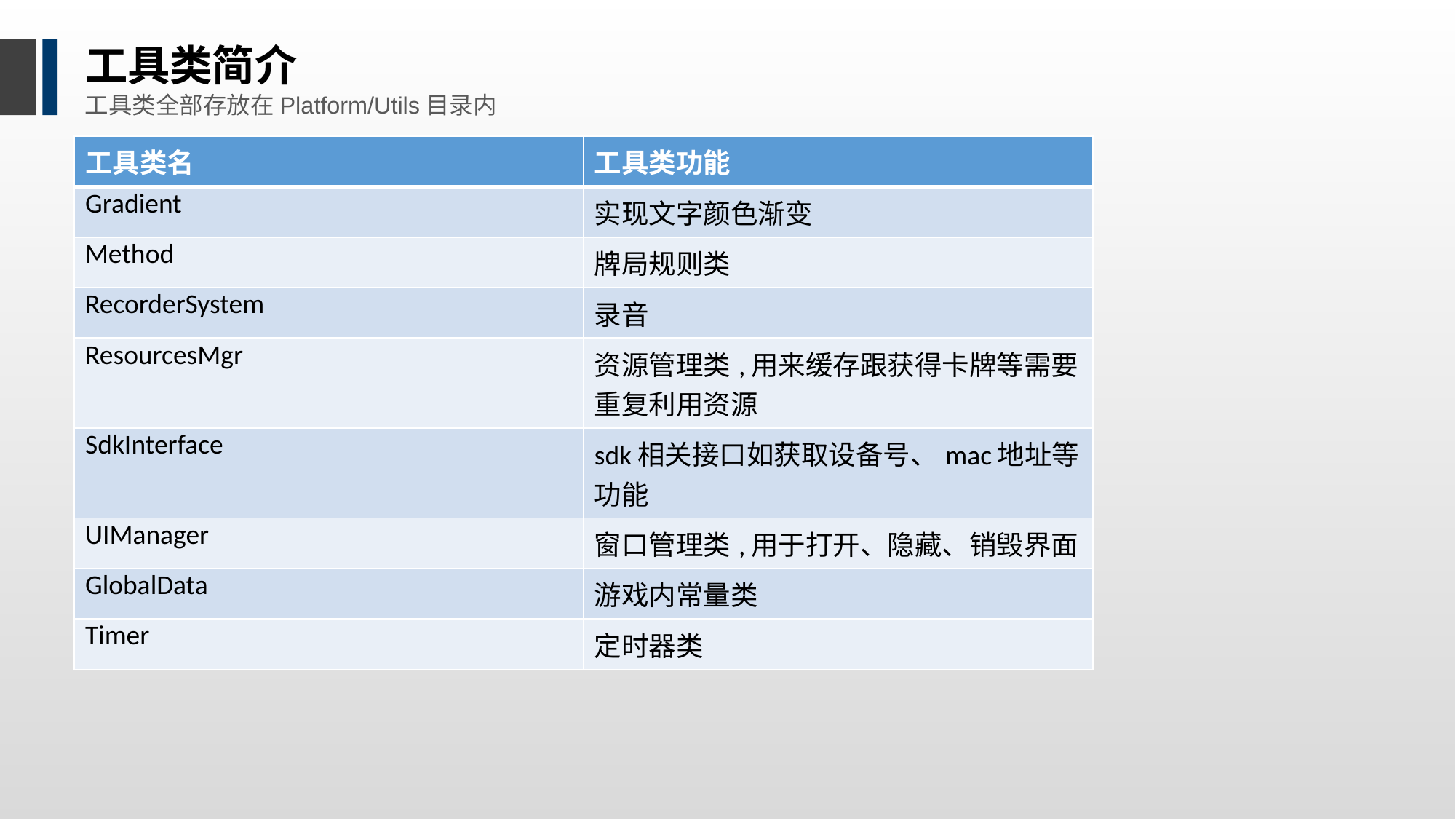

工具类简介

工具类全部存放在Platform/Utils目录内
| 工具类名 | 工具类功能 |
| --- | --- |
| Gradient | 实现文字颜色渐变 |
| Method | 牌局规则类 |
| RecorderSystem | 录音 |
| ResourcesMgr | 资源管理类,用来缓存跟获得卡牌等需要重复利用资源 |
| SdkInterface | sdk相关接口如获取设备号、mac地址等功能 |
| UIManager | 窗口管理类,用于打开、隐藏、销毁界面 |
| GlobalData | 游戏内常量类 |
| Timer | 定时器类 |